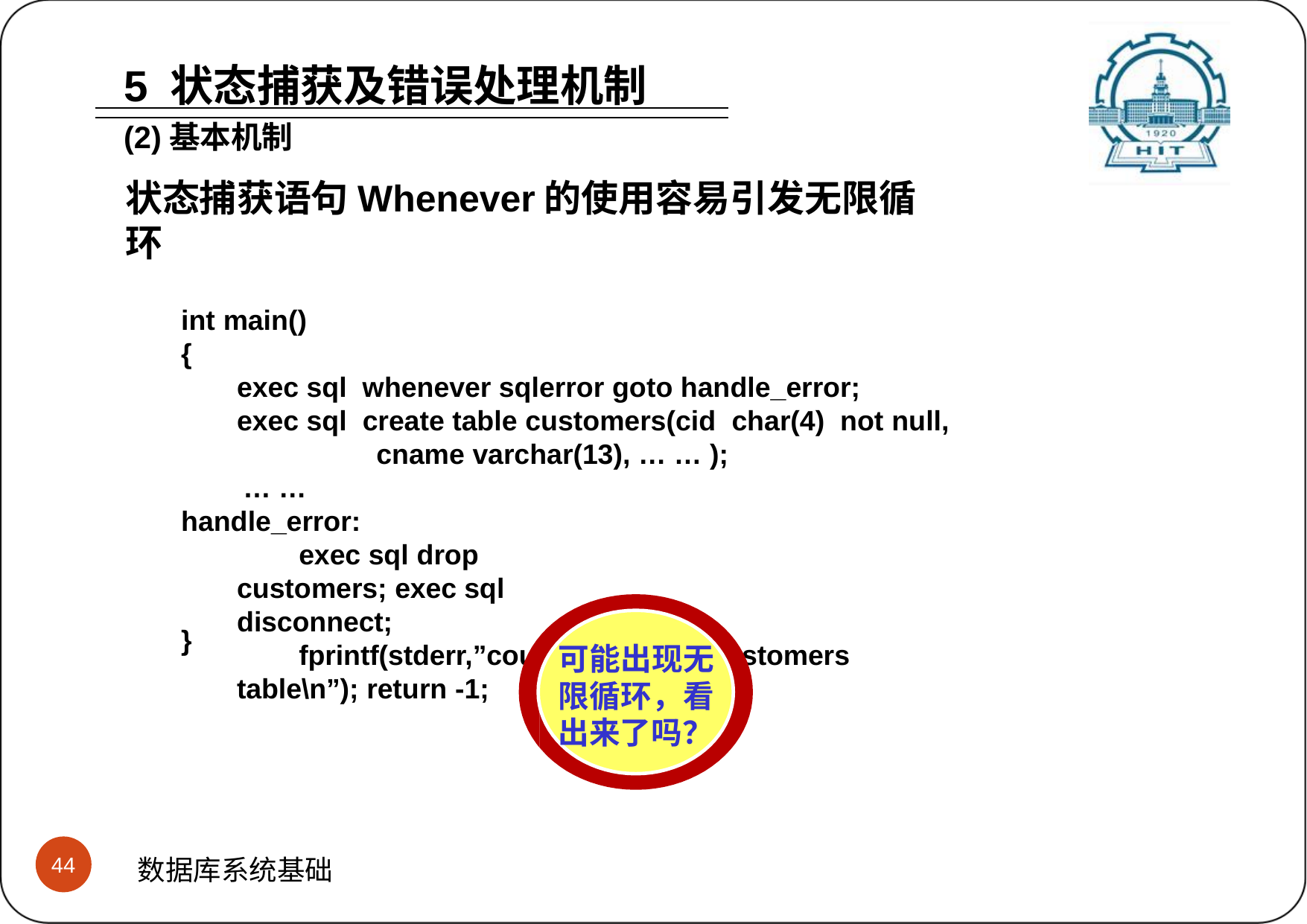

# 5 状态捕获及错误处理机制
(2)基本机制
状态捕获语句Whenever的使用容易引发无限循环

int main()
{
exec sql  whenever sqlerror goto handle_error;
exec sql  create table customers(cid  char(4)  not null, cname varchar(13), … … );
… … handle_error:
exec sql drop customers; exec sql disconnect;
fprintf(stderr,”could not create customers table\n”); return -1;

}
可能出现无 限循环，看 出来了吗？